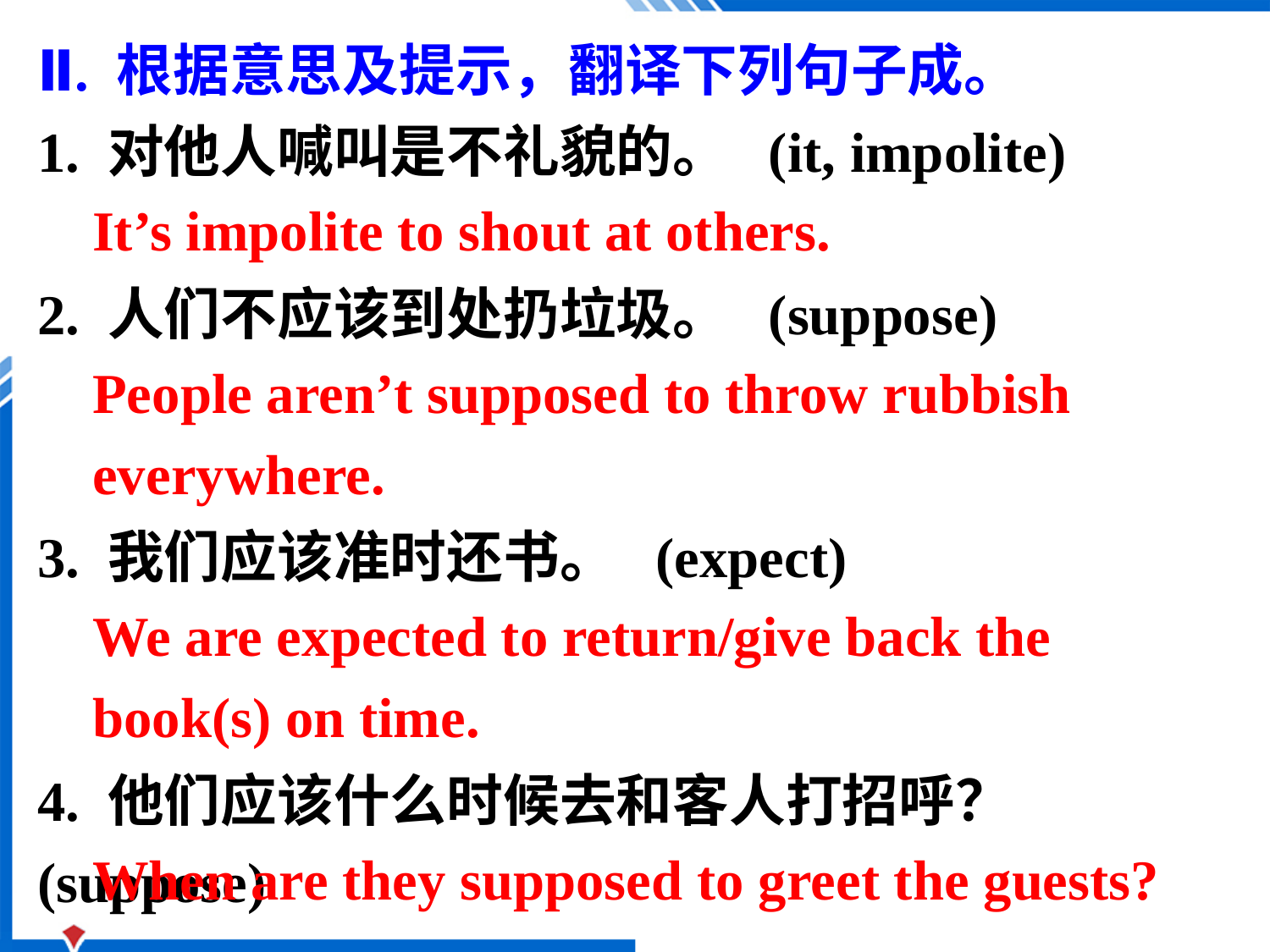

Ⅱ. 根据意思及提示，翻译下列句子成。
1. 对他人喊叫是不礼貌的。  (it, impolite)

2. 人们不应该到处扔垃圾。  (suppose)

3. 我们应该准时还书。  (expect)

4. 他们应该什么时候去和客人打招呼？(suppose)
It’s impolite to shout at others.

People aren’t supposed to throw rubbish everywhere.

We are expected to return/give back the book(s) on time.

When are they supposed to greet the guests?